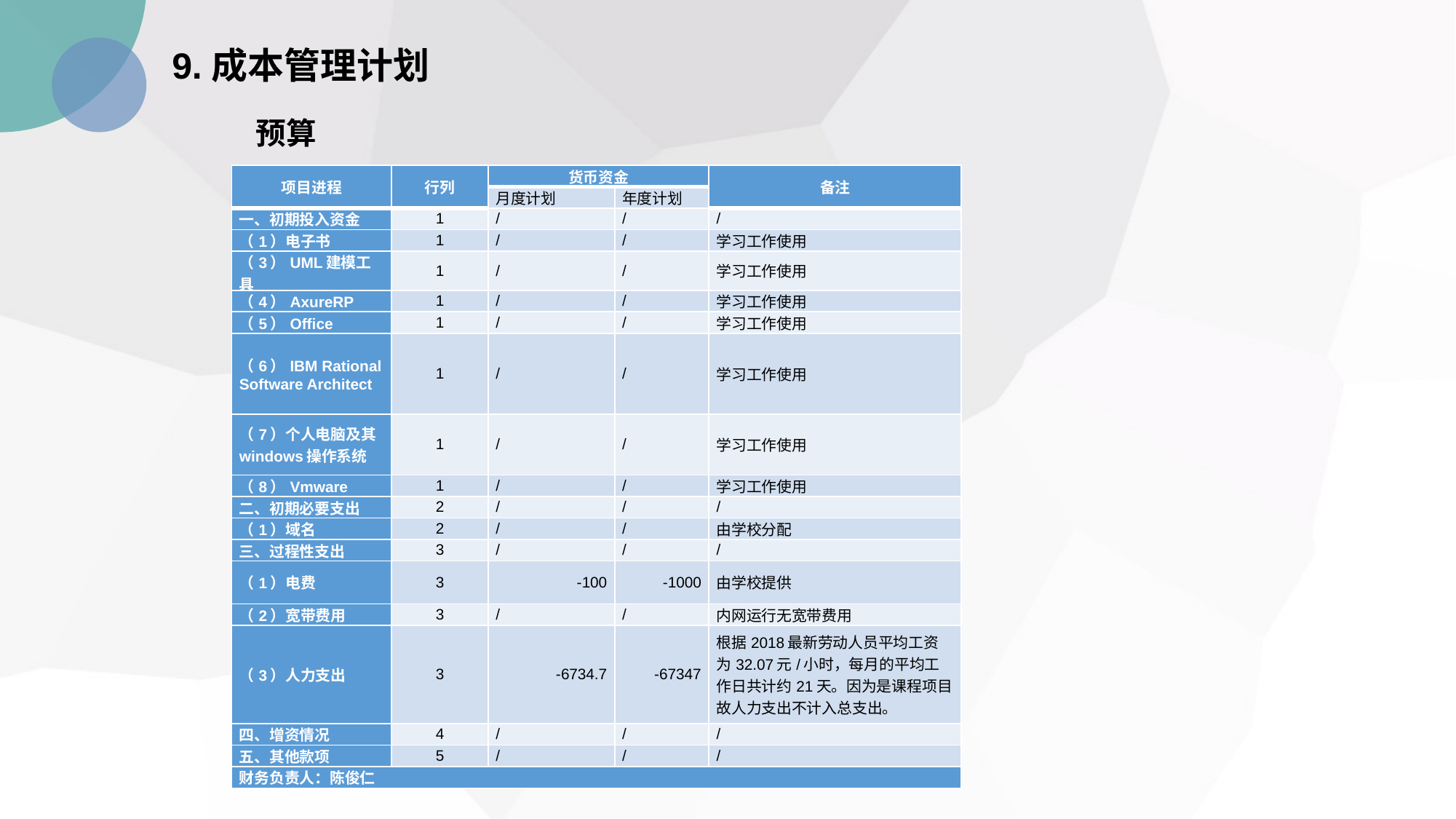

9.成本管理计划
预算
| 项目进程 | 行列 | 货币资金 |  | 备注 |
| --- | --- | --- | --- | --- |
|  |  | 月度计划 | 年度计划 |  |
| 一、初期投入资金 | 1 | / | / | / |
| （1）电子书 | 1 | / | / | 学习工作使用 |
| （3）UML建模工具 | 1 | / | / | 学习工作使用 |
| （4）AxureRP | 1 | / | / | 学习工作使用 |
| （5）Office | 1 | / | / | 学习工作使用 |
| （6）IBM Rational Software Architect | 1 | / | / | 学习工作使用 |
| （7）个人电脑及其windows操作系统 | 1 | / | / | 学习工作使用 |
| （8）Vmware | 1 | / | / | 学习工作使用 |
| 二、初期必要支出 | 2 | / | / | / |
| （1）域名 | 2 | / | / | 由学校分配 |
| 三、过程性支出 | 3 | / | / | / |
| （1）电费 | 3 | -100 | -1000 | 由学校提供 |
| （2）宽带费用 | 3 | / | / | 内网运行无宽带费用 |
| （3）人力支出 | 3 | -6734.7 | -67347 | 根据2018最新劳动人员平均工资为32.07元/小时，每月的平均工作日共计约21天。因为是课程项目故人力支出不计入总支出。 |
| 四、增资情况 | 4 | / | / | / |
| 五、其他款项 | 5 | / | / | / |
| 财务负责人：陈俊仁 |  |  |  |  |